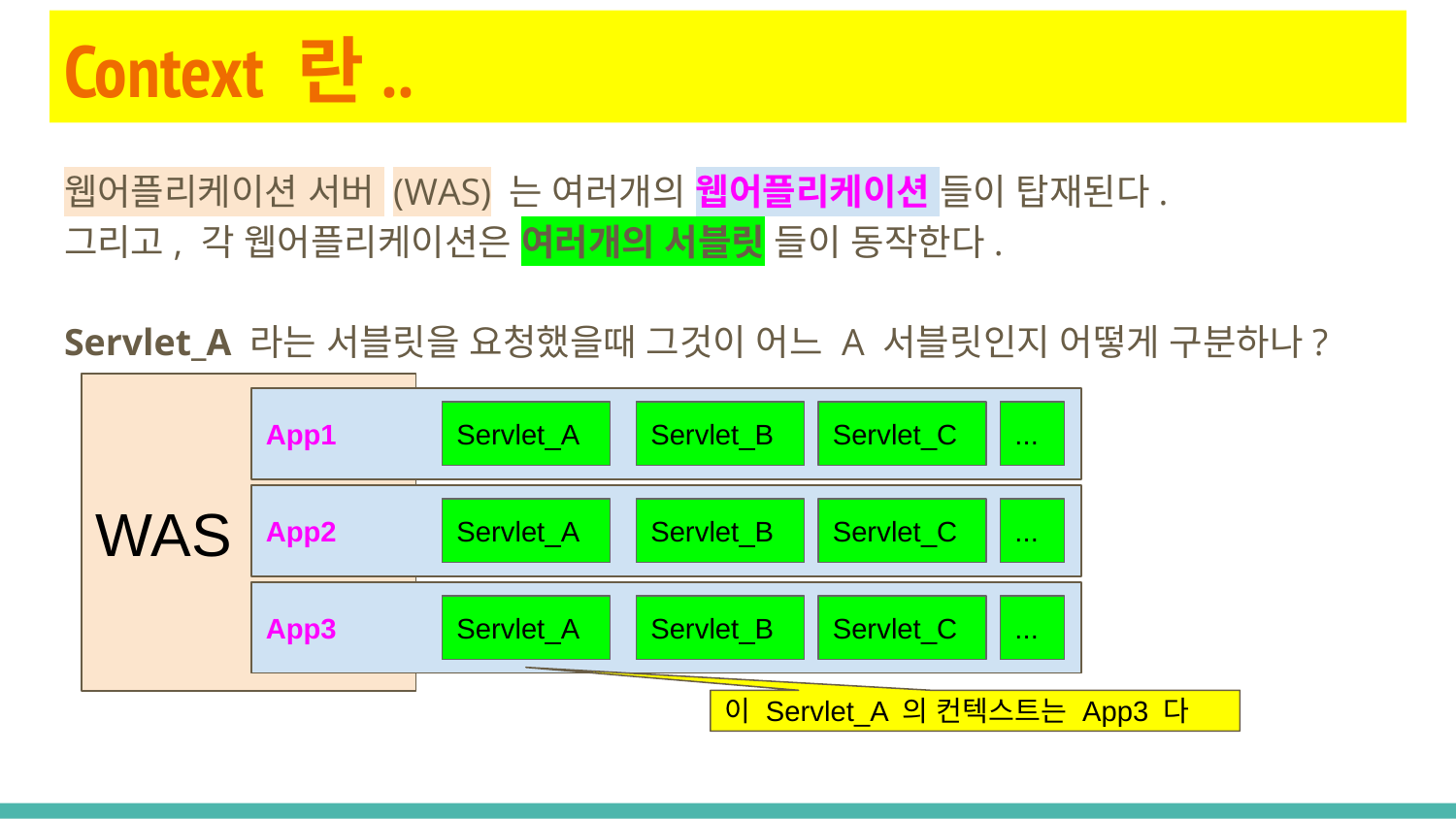

# Context 란..
웹어플리케이션 서버 (WAS) 는 여러개의 웹어플리케이션 들이 탑재된다.
그리고, 각 웹어플리케이션은 여러개의 서블릿 들이 동작한다.
Servlet_A 라는 서블릿을 요청했을때 그것이 어느 A 서블릿인지 어떻게 구분하나?

WAS
App1
Servlet_A
Servlet_B
Servlet_C
...
App2
Servlet_A
Servlet_B
Servlet_C
...
App3
Servlet_A
Servlet_B
Servlet_C
...
이 Servlet_A 의 컨텍스트는 App3 다